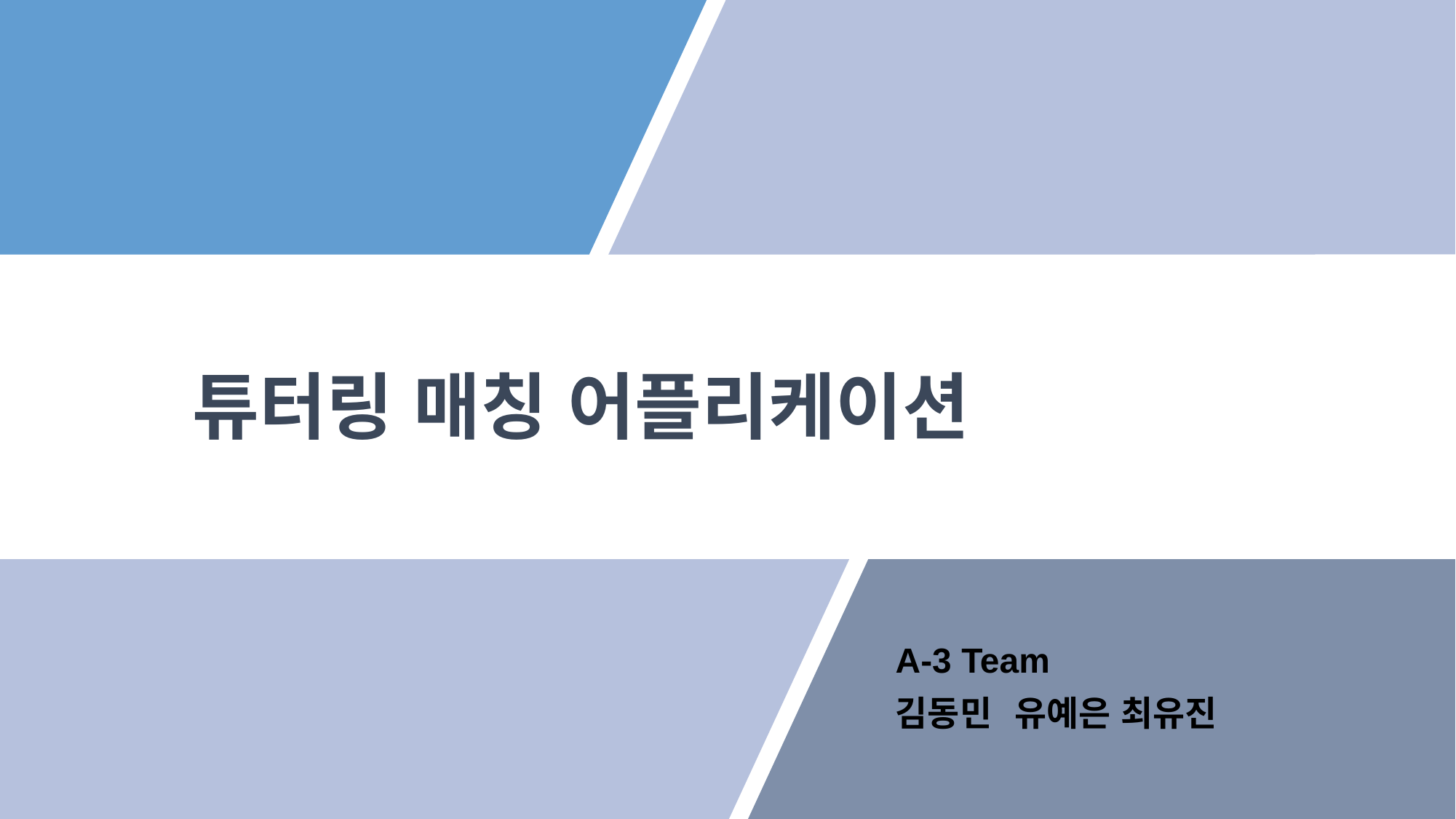

# 튜터링 매칭 어플리케이션

A-3 Team
김동민	 유예은 최유진